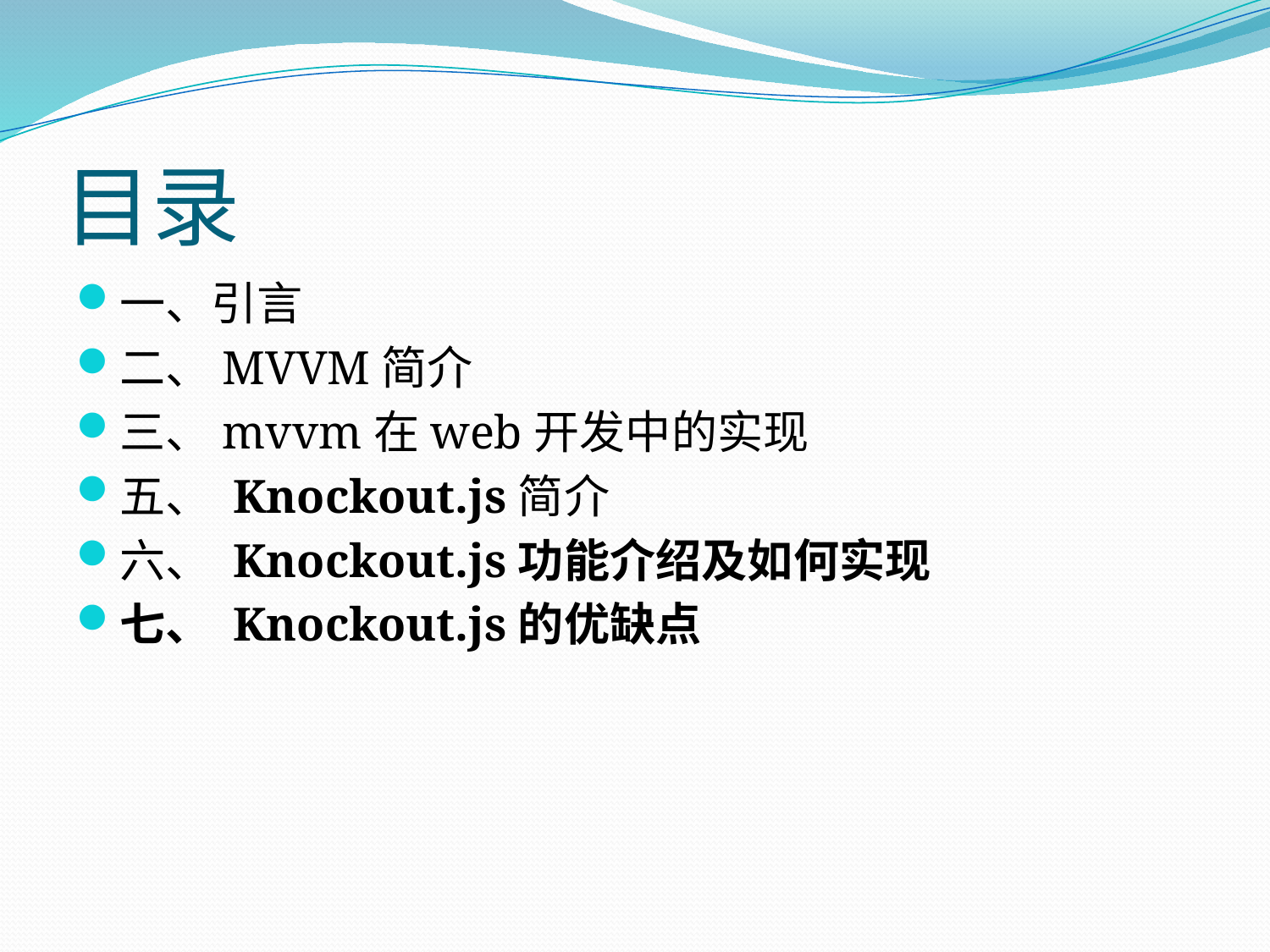

# 目录
一、引言
二、MVVM简介
三、mvvm在web开发中的实现
五、 Knockout.js简介
六、 Knockout.js功能介绍及如何实现
七、 Knockout.js的优缺点